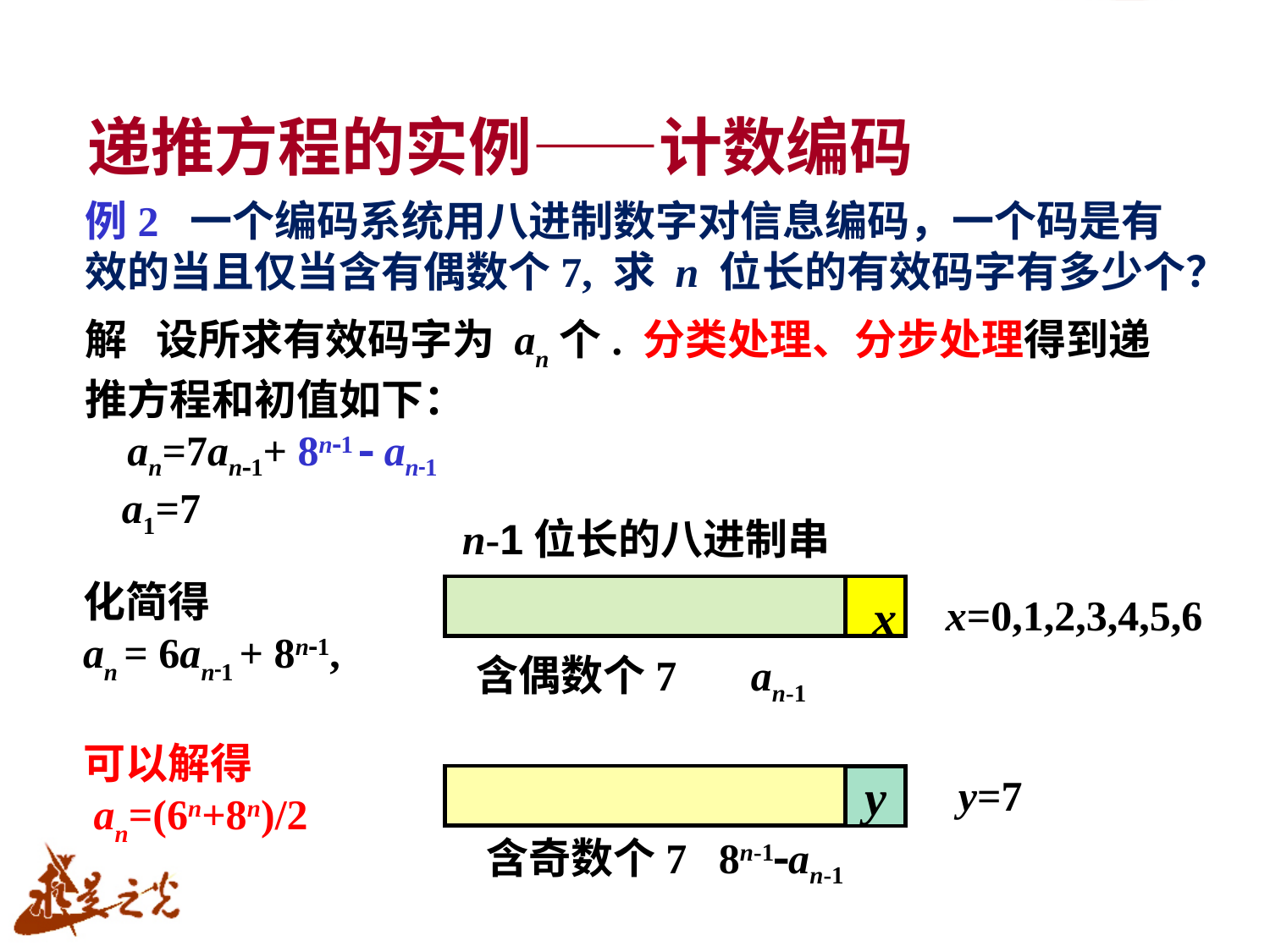

# 递推方程的实例——计数编码
例2  一个编码系统用八进制数字对信息编码，一个码是有
效的当且仅当含有偶数个7, 求 n 位长的有效码字有多少个？
解   设所求有效码字为 an个. 分类处理、分步处理得到递
推方程和初值如下：
    an=7an−1+ 8n−1 − an−1
      a1=7
n-1位长的八进制串

含偶数个7       an-1
 x
x=0,1,2,3,4,5,6
化简得
an = 6an−1 + 8n−1,

可以解得
 an=(6n+8n)/2
y=7
y

含奇数个7   8n-1−an-1
5
5